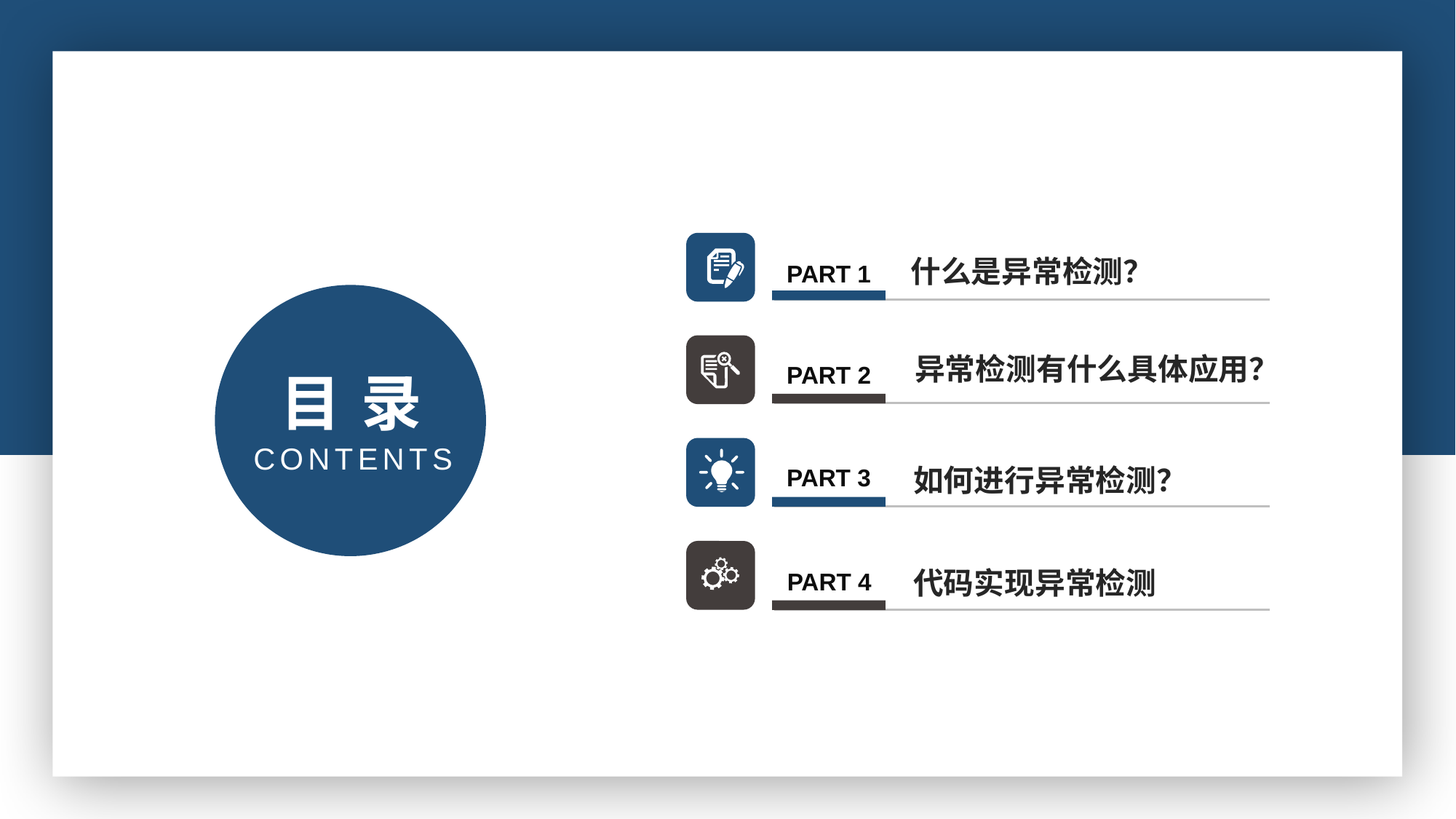

什么是异常检测？
PART 1

异常检测有什么具体应用？

PART 2

目
录
CONTENTS

如何进行异常检测？
PART 3

代码实现异常检测
PART 4